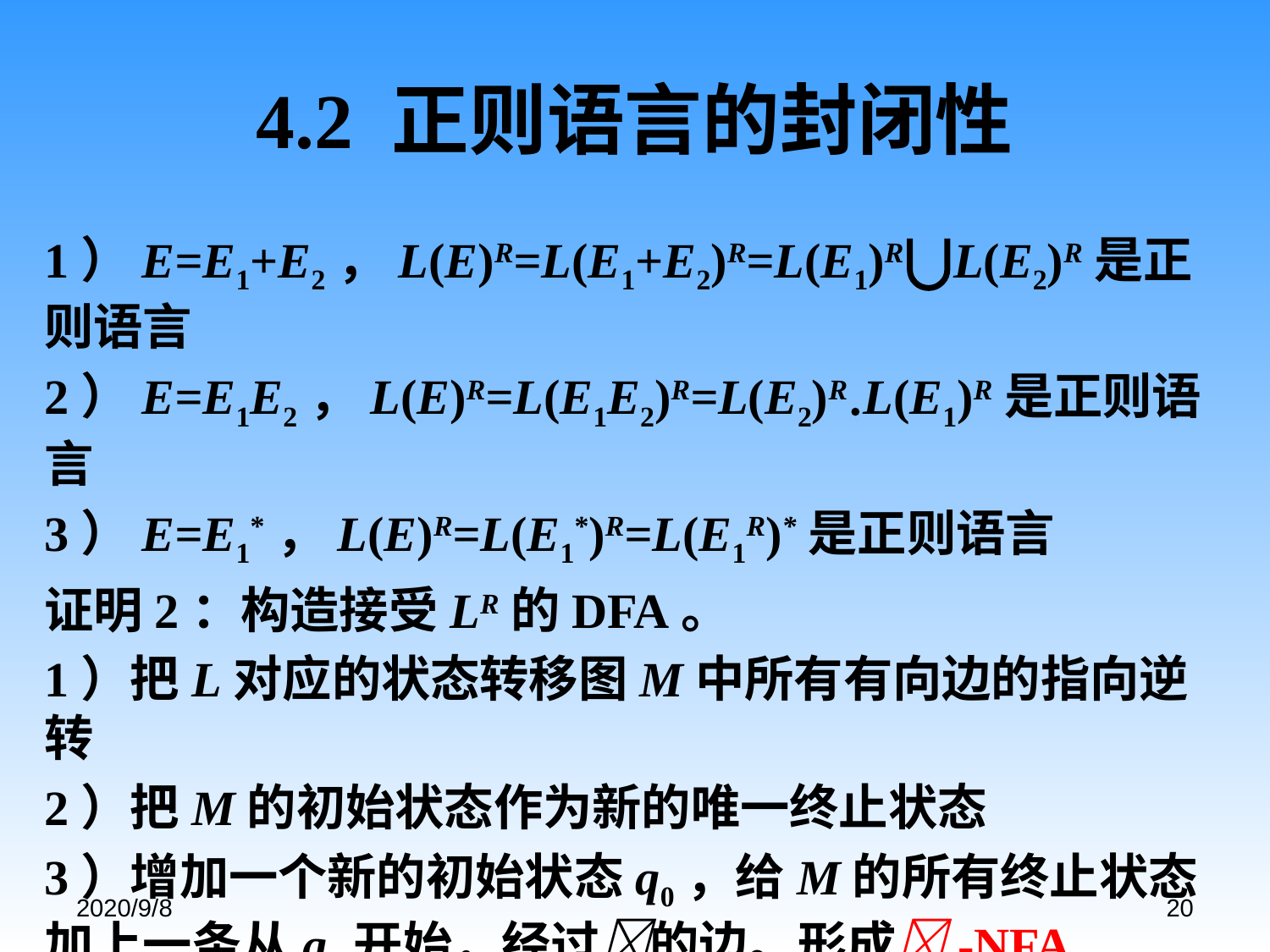

# 4.2 正则语言的封闭性
1）E=E1+E2，L(E)R=L(E1+E2)R=L(E1)R⋃L(E2)R是正则语言
2）E=E1E2，L(E)R=L(E1E2)R=L(E2)R.L(E1)R是正则语言
3）E=E1*，L(E)R=L(E1*)R=L(E1R)*是正则语言
证明2：构造接受LR的DFA。
1）把L对应的状态转移图M中所有有向边的指向逆转
2）把M的初始状态作为新的唯一终止状态
3）增加一个新的初始状态q0，给M的所有终止状态加上一条从q0开始，经过ε的边。形成ε-NFA
2020/9/8
20